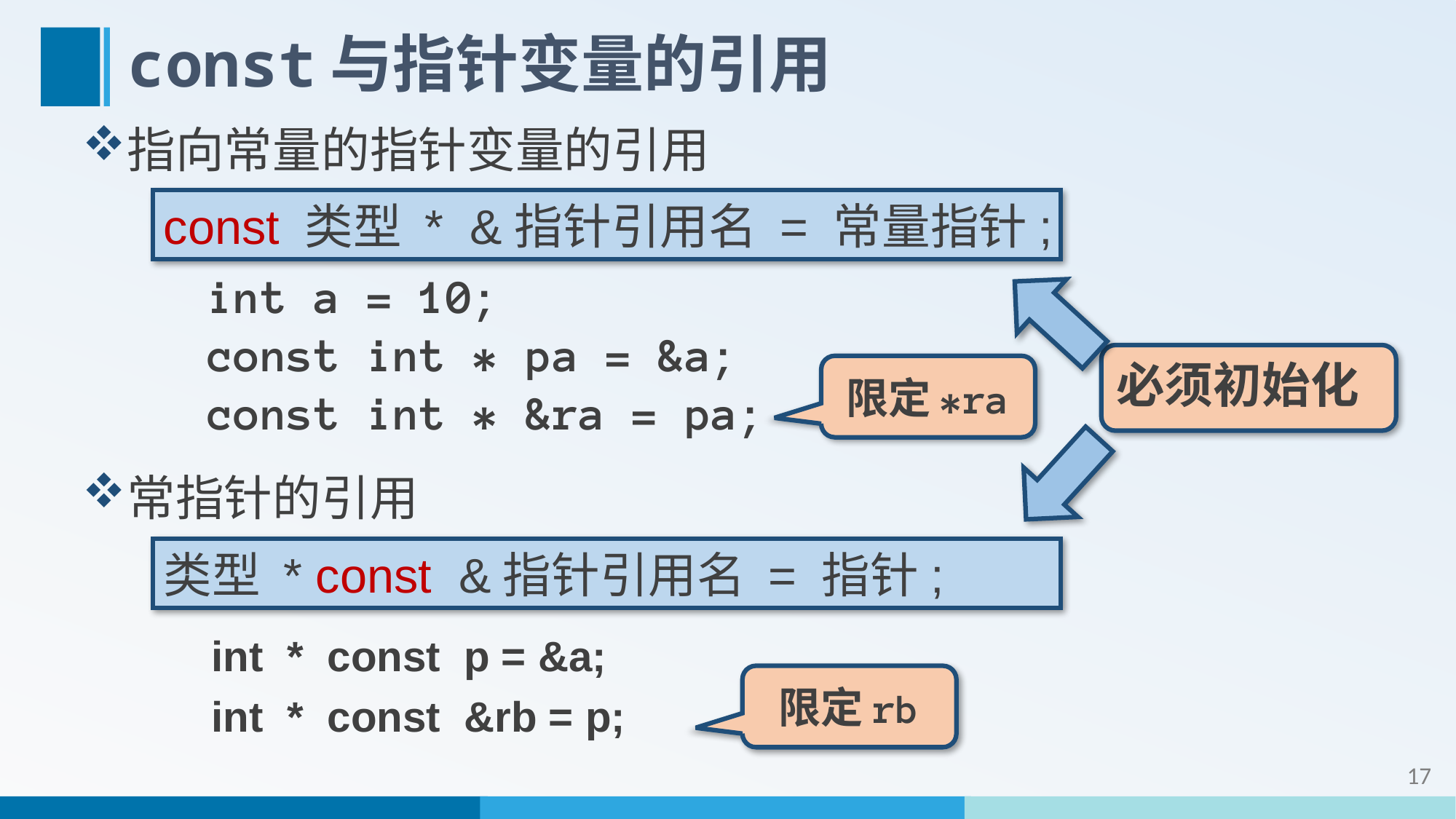

# const与指针变量的引用
指向常量的指针变量的引用

   int a = 10;
   const int * pa = &a;
   const int * &ra = pa;
常指针的引用

       int  *  const  p = &a;
       int  *  const  &rb = p;
const 类型 *  &指针引用名 = 常量指针;

必须初始化
限定*ra

类型 * const  &指针引用名 = 指针;
限定rb